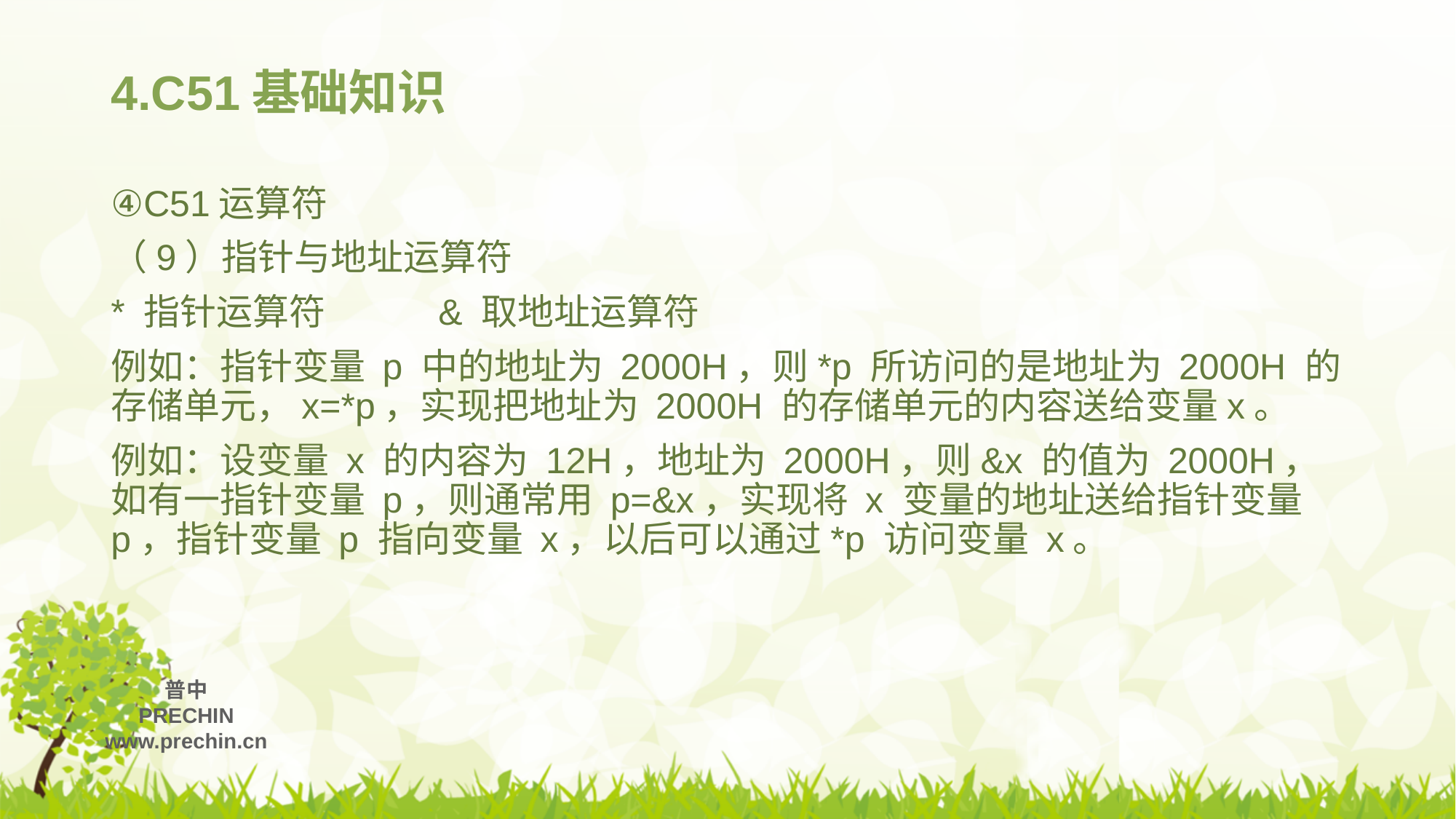

# 4.C51基础知识
④C51运算符
（9）指针与地址运算符
* 指针运算符 	& 取地址运算符
例如：指针变量 p 中的地址为 2000H，则*p 所访问的是地址为 2000H 的存储单元，x=*p，实现把地址为 2000H 的存储单元的内容送给变量x。
例如：设变量 x 的内容为 12H，地址为 2000H，则&x 的值为 2000H，如有一指针变量 p，则通常用 p=&x，实现将 x 变量的地址送给指针变量 p，指针变量 p 指向变量 x，以后可以通过*p 访问变量 x。